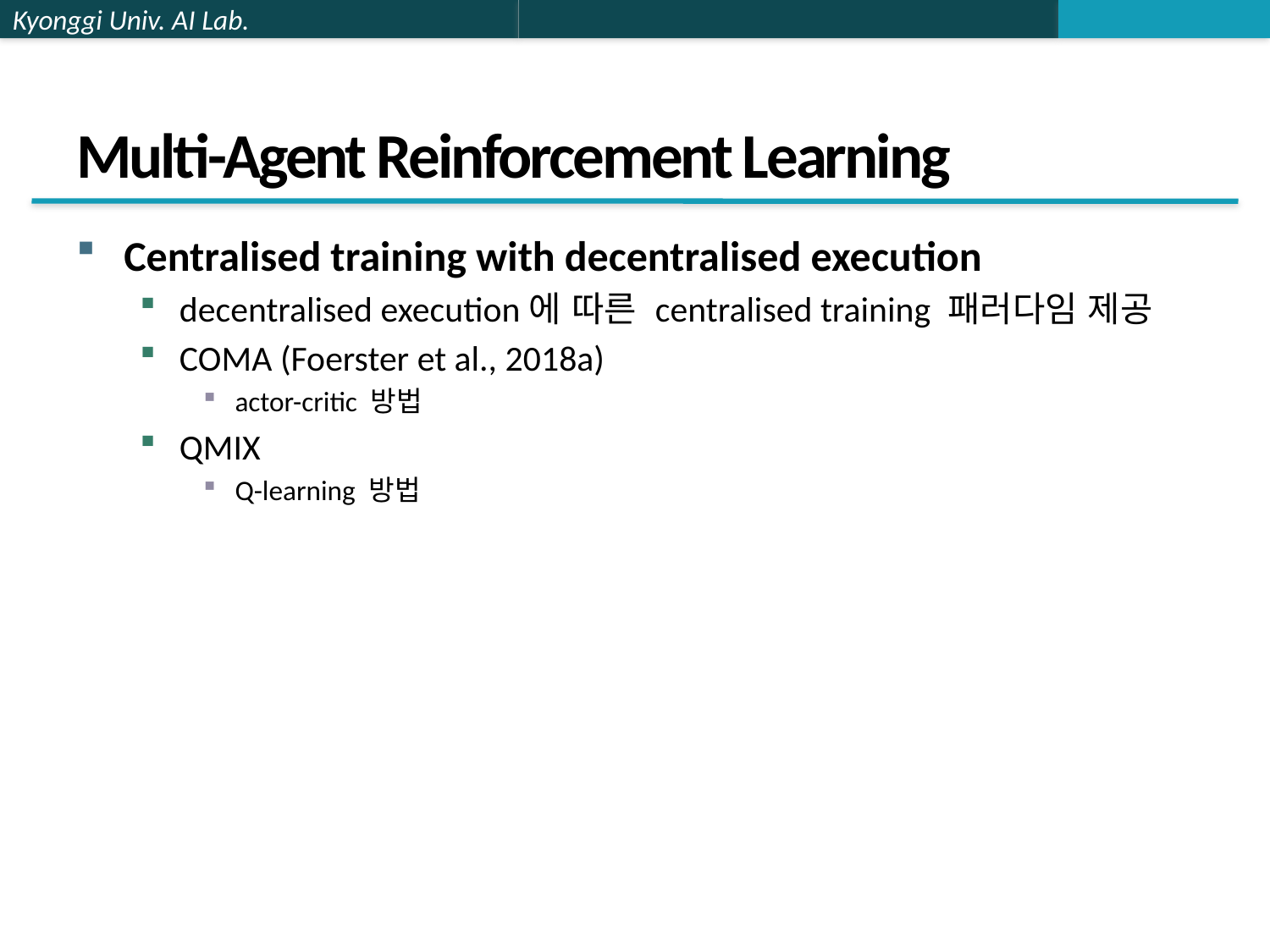

# Multi-Agent Reinforcement Learning
Centralised training with decentralised execution
decentralised execution에 따른 centralised training 패러다임 제공
COMA (Foerster et al., 2018a)
actor-critic 방법
QMIX
Q-learning 방법